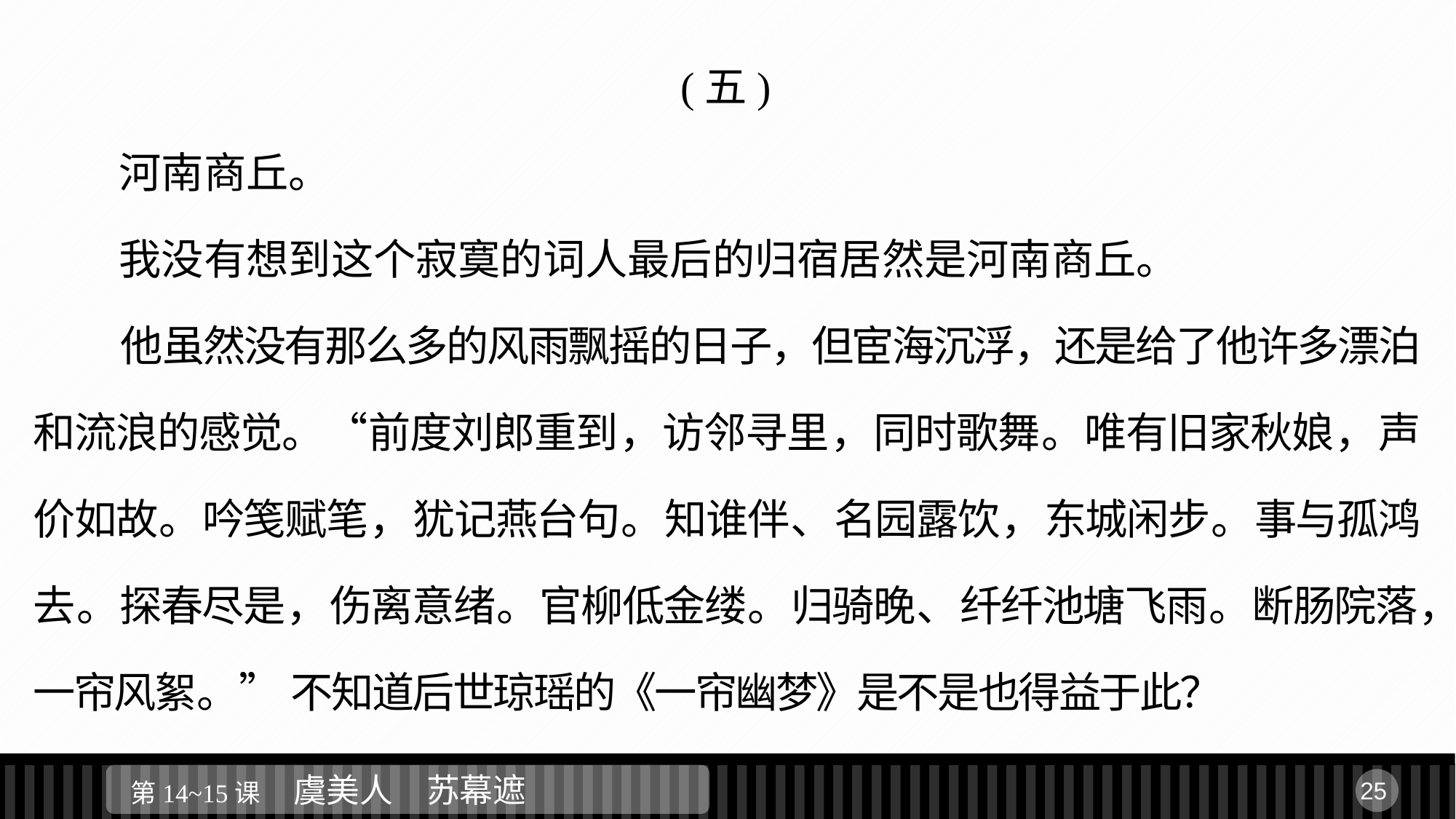

(五)
        河南商丘。
        我没有想到这个寂寞的词人最后的归宿居然是河南商丘。
        他虽然没有那么多的风雨飘摇的日子，但宦海沉浮，还是给了他许多漂泊和流浪的感觉。“前度刘郎重到，访邻寻里，同时歌舞。唯有旧家秋娘，声价如故。吟笺赋笔，犹记燕台句。知谁伴、名园露饮，东城闲步。事与孤鸿去。探春尽是，伤离意绪。官柳低金缕。归骑晚、纤纤池塘飞雨。断肠院落，一帘风絮。” 不知道后世琼瑶的《一帘幽梦》是不是也得益于此？